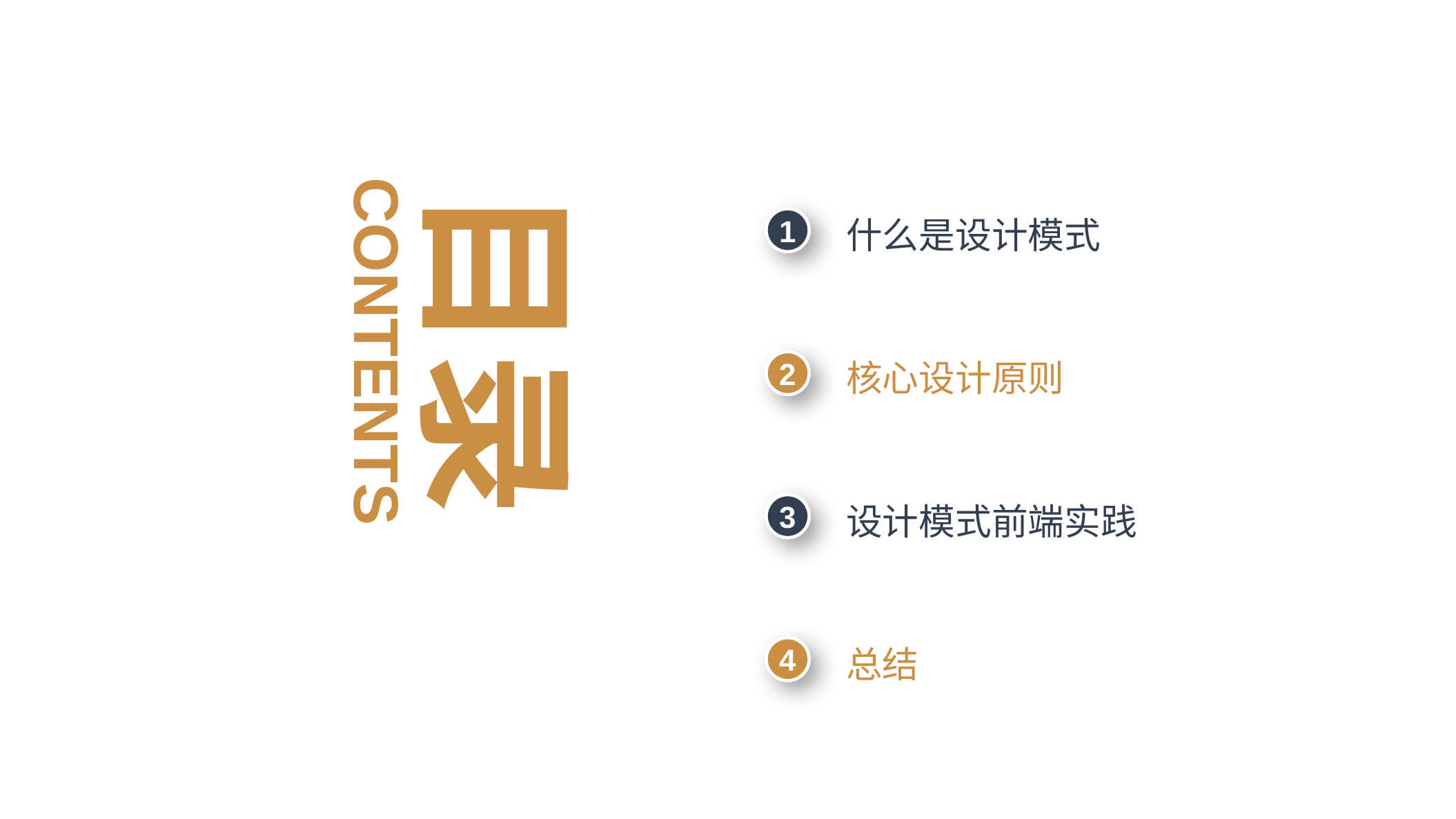

目录
1
什么是设计模式
CONTENTS
2
核心设计原则
3
设计模式前端实践
4
总结